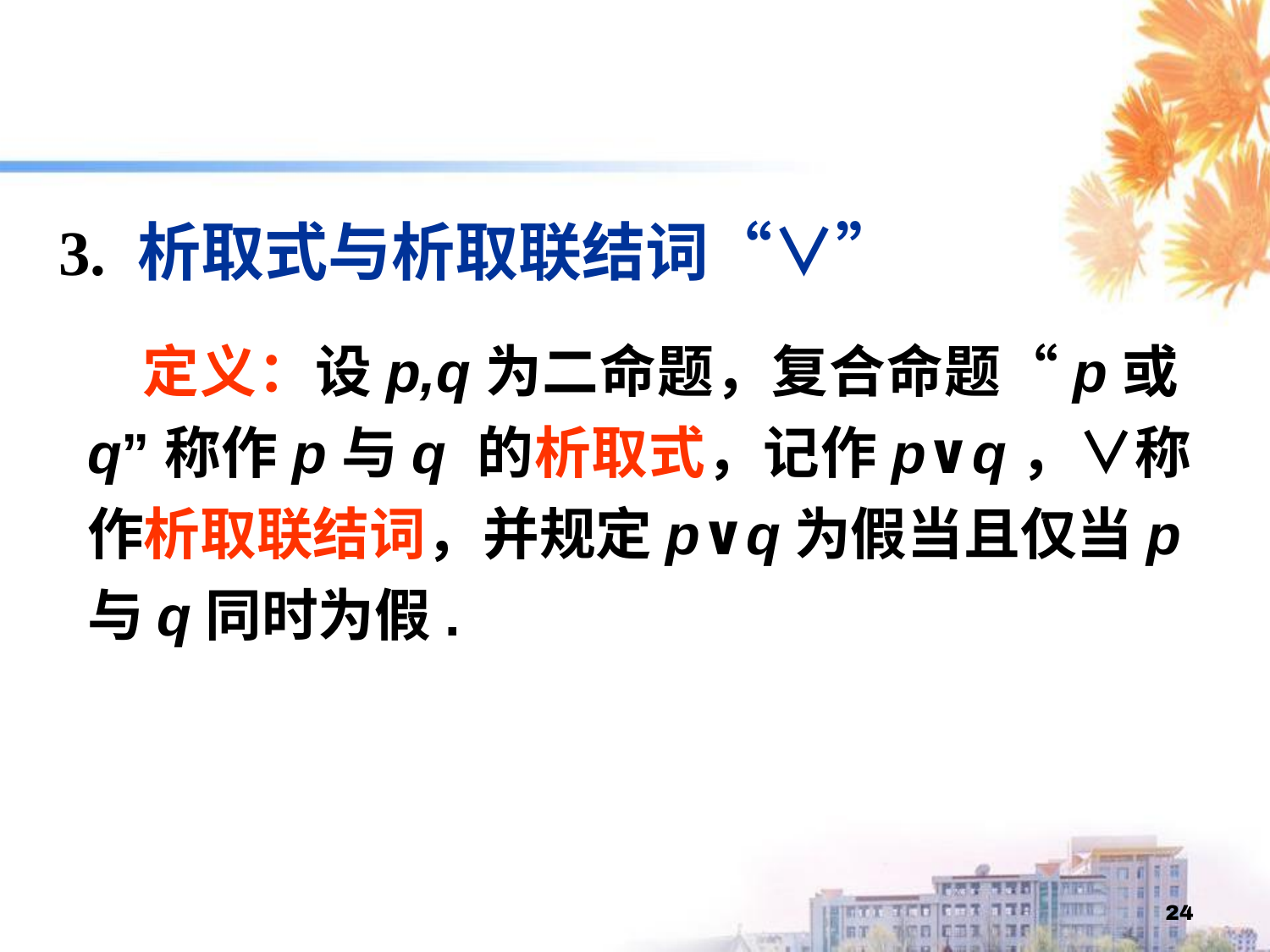

3. 析取式与析取联结词“∨”
   定义：设p,q为二命题，复合命题“p或q”称作p与q 的析取式，记作p∨q，∨称作析取联结词，并规定p∨q为假当且仅当p与q同时为假.
24